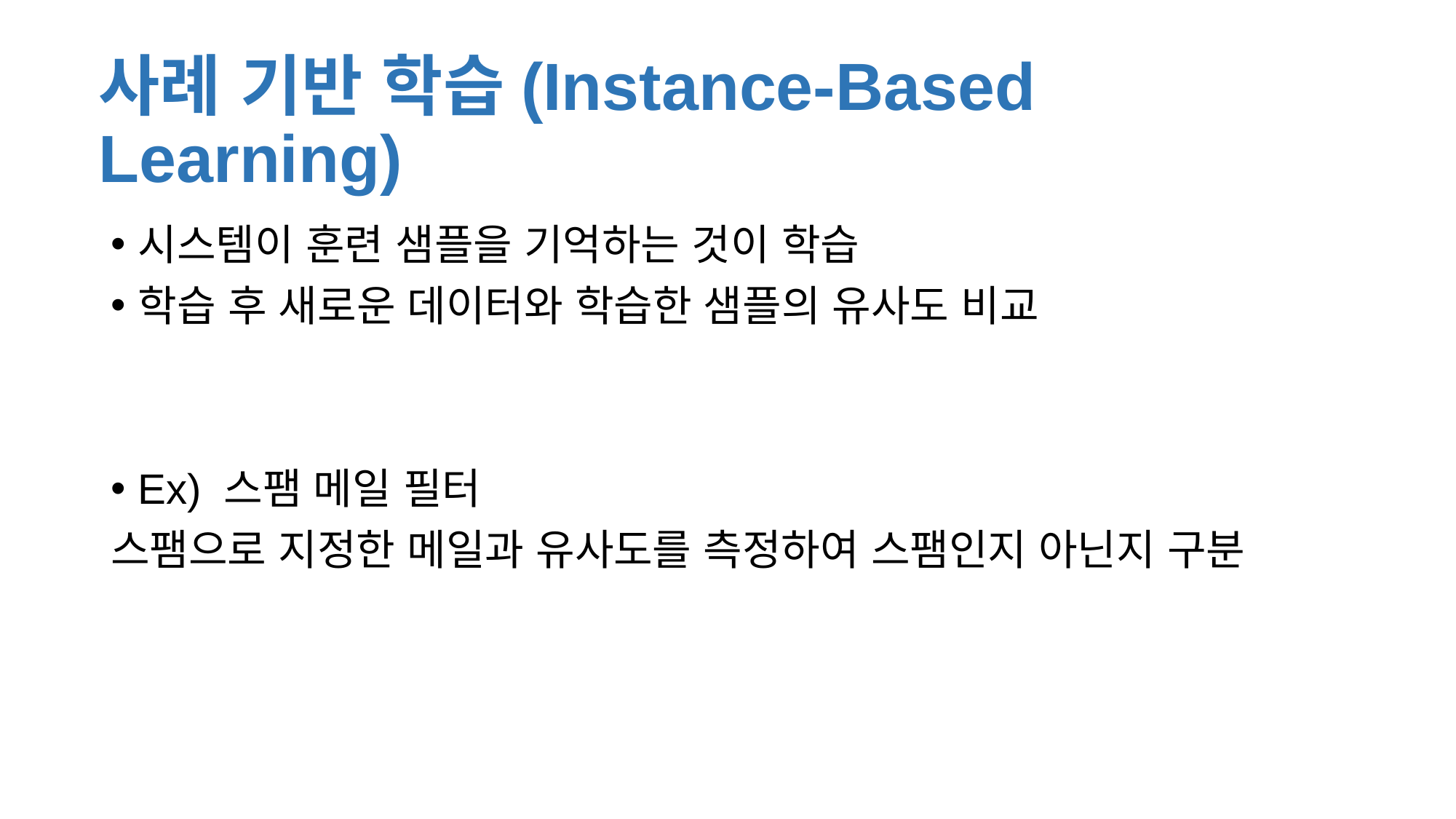

# 사례 기반 학습(Instance-Based Learning)
시스템이 훈련 샘플을 기억하는 것이 학습
학습 후 새로운 데이터와 학습한 샘플의 유사도 비교

Ex) 스팸 메일 필터
스팸으로 지정한 메일과 유사도를 측정하여 스팸인지 아닌지 구분